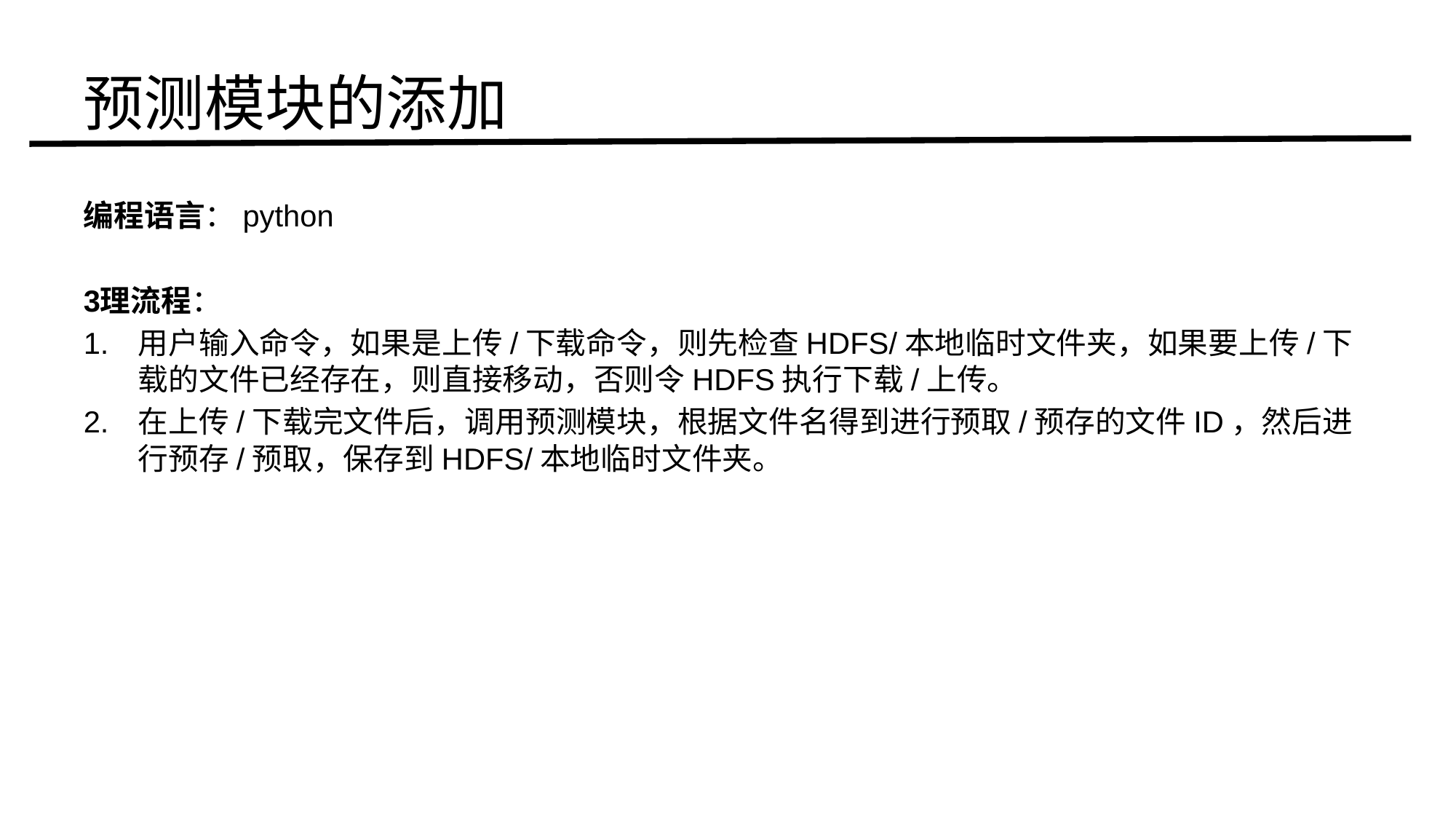

# 预测模块的添加
编程语言：python

3理流程：
用户输入命令，如果是上传/下载命令，则先检查HDFS/本地临时文件夹，如果要上传/下载的文件已经存在，则直接移动，否则令HDFS执行下载/上传。
在上传/下载完文件后，调用预测模块，根据文件名得到进行预取/预存的文件ID，然后进行预存/预取，保存到HDFS/本地临时文件夹。